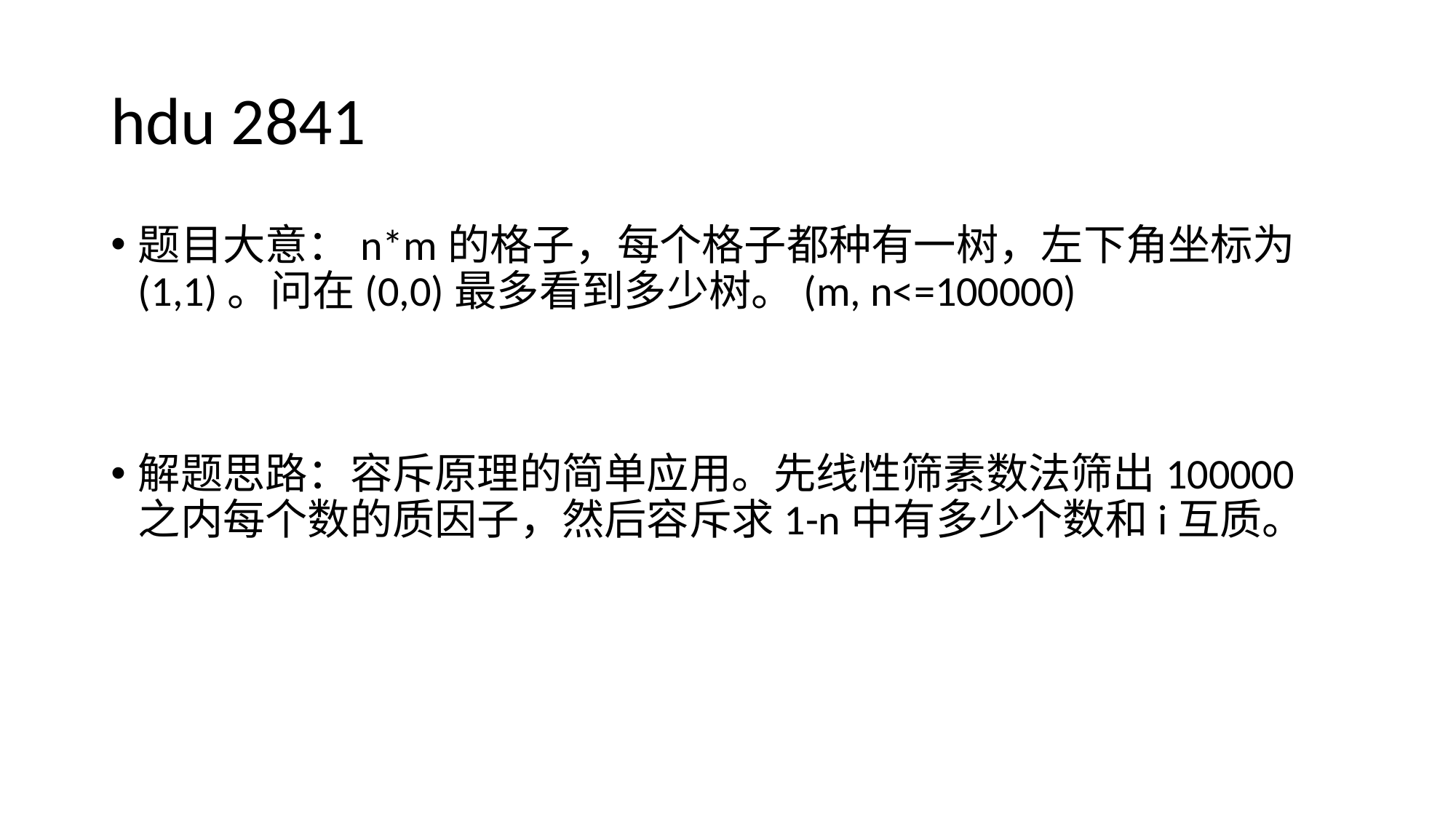

# hdu 2841
题目大意：n*m的格子，每个格子都种有一树，左下角坐标为(1,1)。问在(0,0)最多看到多少树。(m, n<=100000)

解题思路：容斥原理的简单应用。先线性筛素数法筛出100000之内每个数的质因子，然后容斥求1-n中有多少个数和i互质。